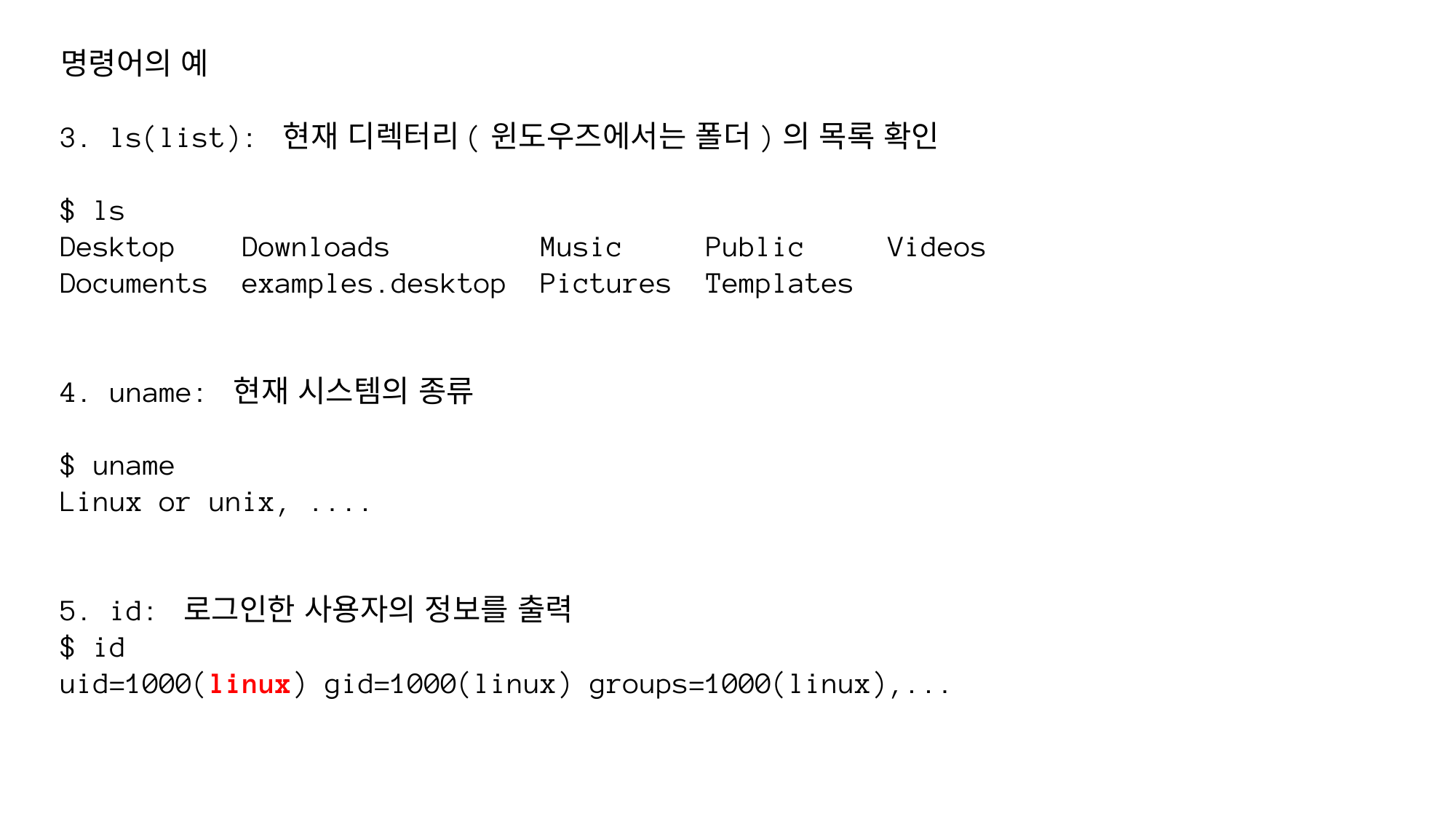

명령어의 예

3. ls(list): 현재 디렉터리(윈도우즈에서는 폴더)의 목록 확인

$ ls
Desktop    Downloads         Music     Public     Videos
Documents  examples.desktop  Pictures  Templates

4. uname: 현재 시스템의 종류

$ uname
Linux or unix, ....

5. id: 로그인한 사용자의 정보를 출력
$ id
uid=1000(linux) gid=1000(linux) groups=1000(linux),...